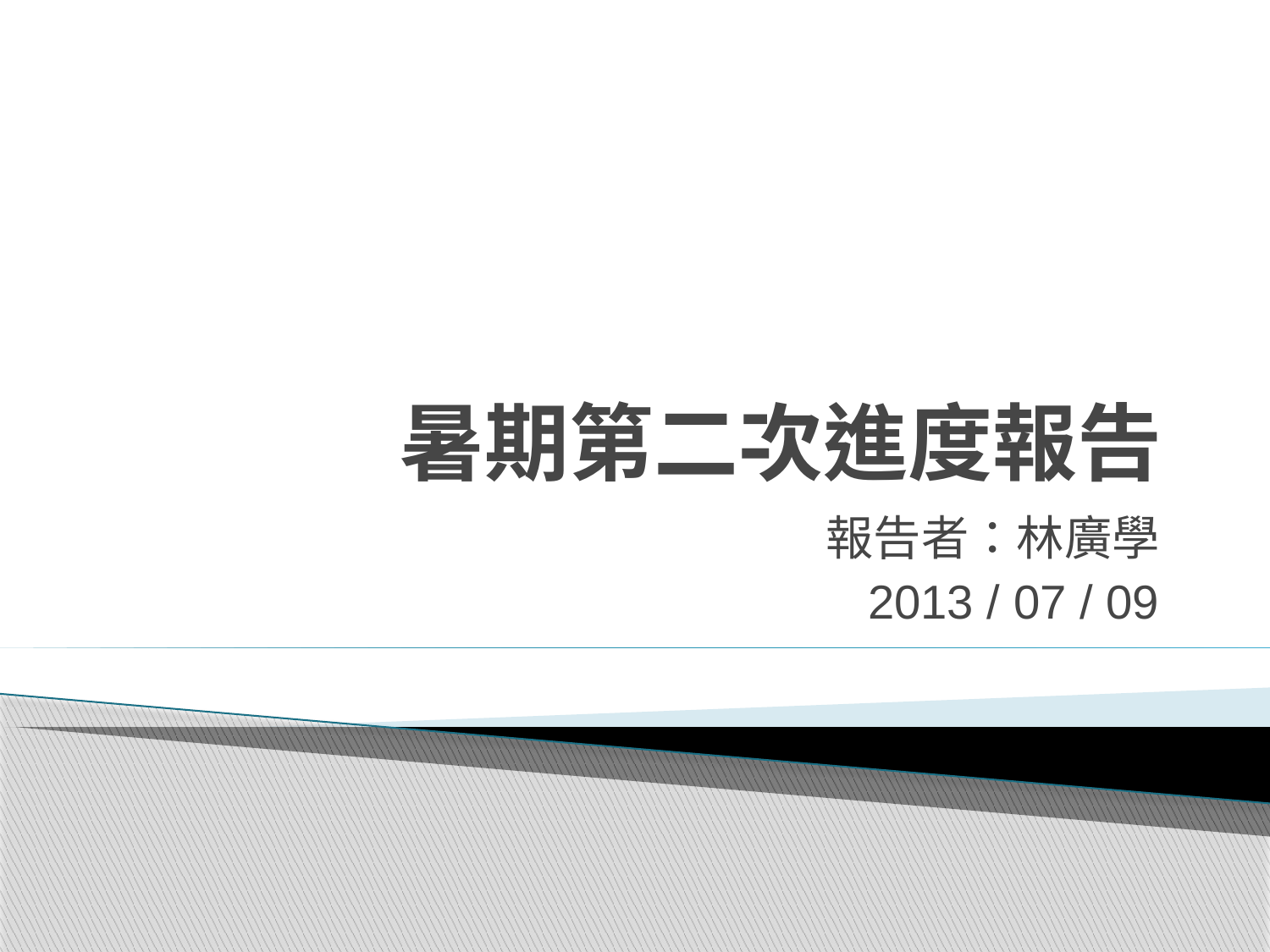

# 暑期第二次進度報告
報告者：林廣學
2013 / 07 / 09